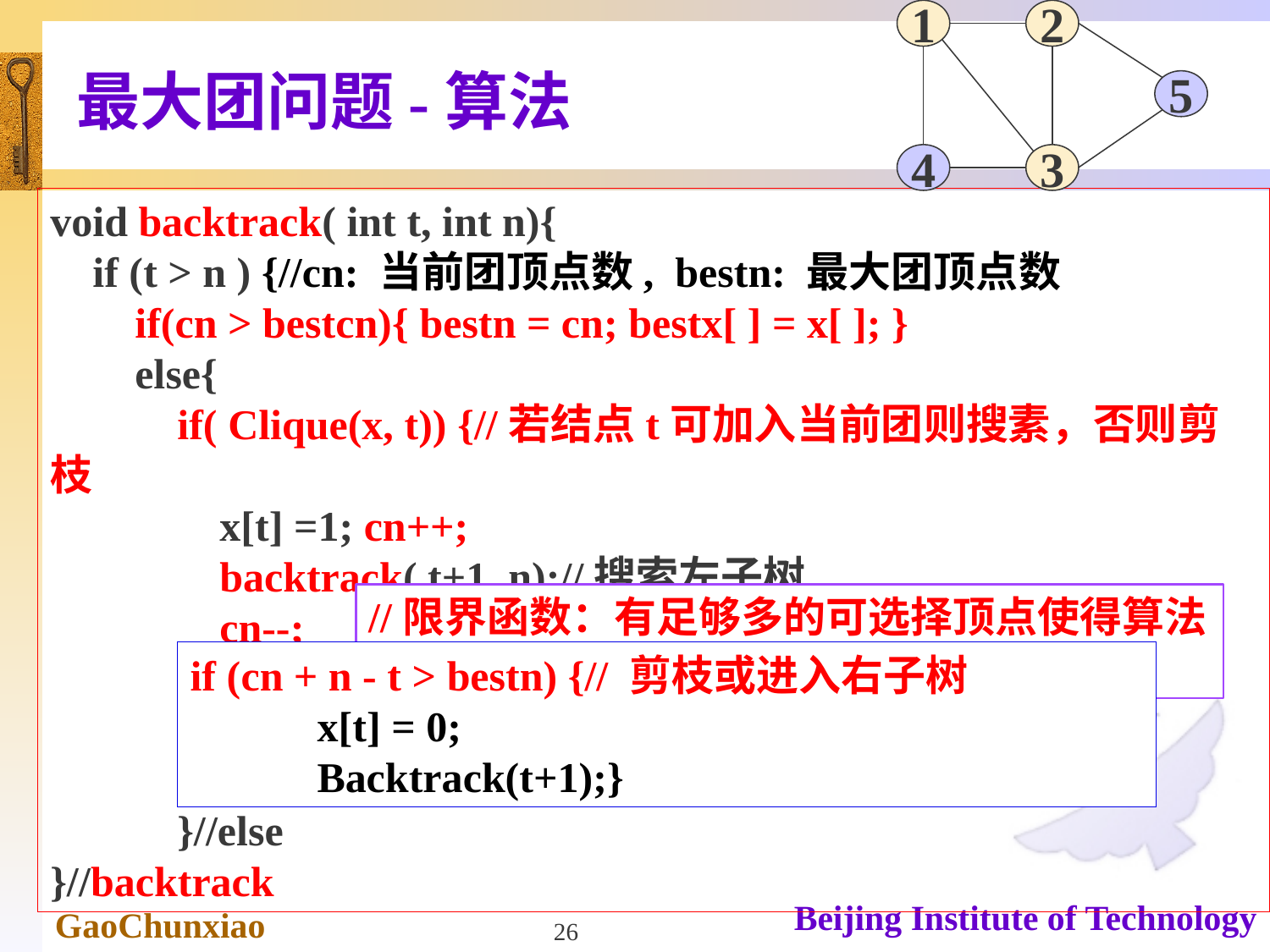

1
2
5
4
3
# 最大团问题-算法
void backtrack( int t, int n){
    if (t > n ) {//cn: 当前团顶点数,  bestn: 最大团顶点数
        if(cn > bestcn){ bestn = cn; bestx[ ] = x[ ]; }
        else{
            if( Clique(x, t)) {//若结点t可加入当前团则搜素，否则剪枝
                x[t] =1; cn++;
                backtrack( t+1, n);//搜索左子树
	    cn--;
            }
            x[t] =0; //“舍”第t个元素
            backtrack( t+1, n);//搜索右子树
	}//else
}//backtrack
//限界函数：有足够多的可选择顶点使得算法有可能在右子树中找到更大的团
if (cn + n - t > bestn) {// 剪枝或进入右子树
	x[t] = 0;
	Backtrack(t+1);}
26